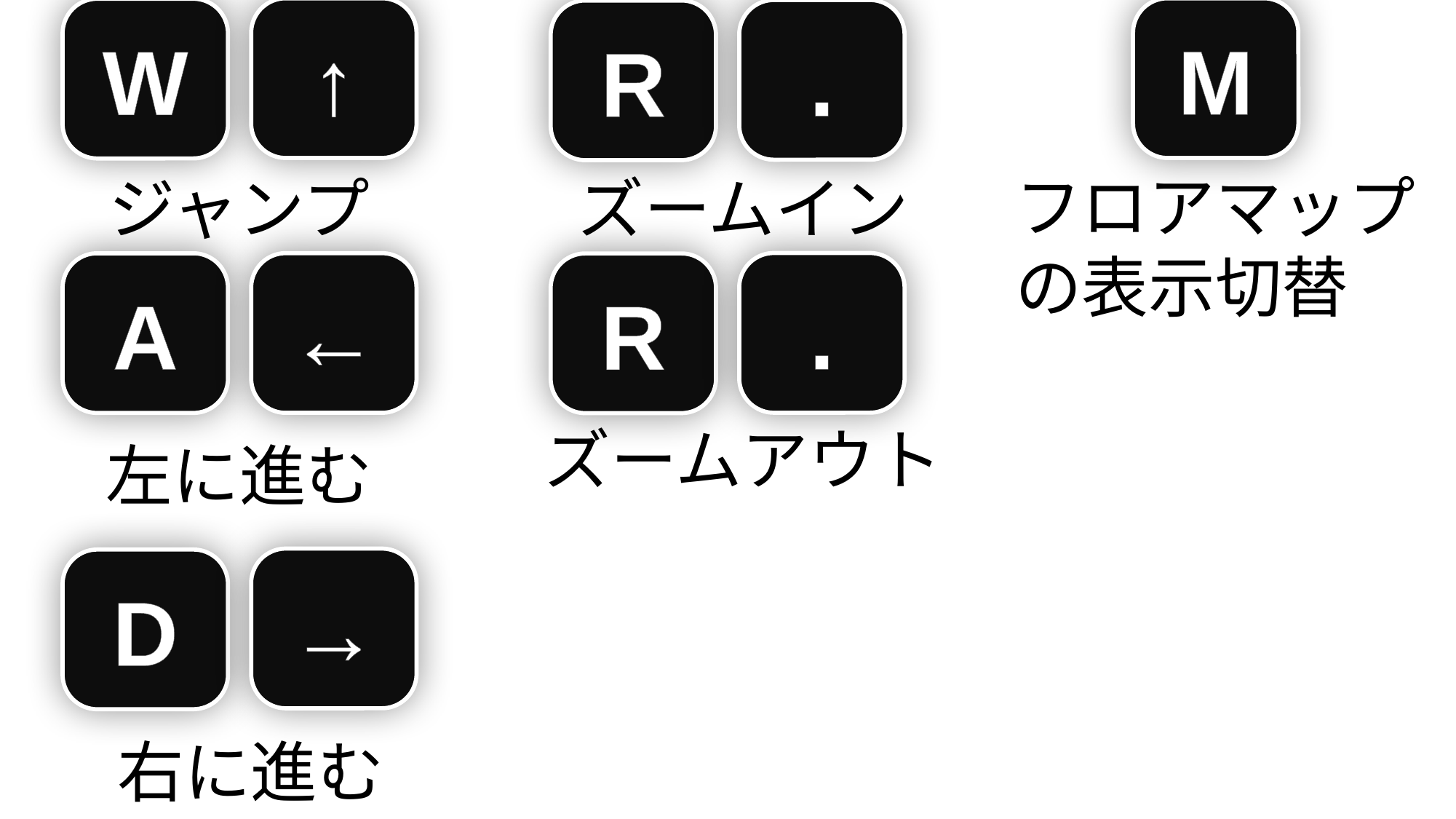

.
↑
M
W
R
フロアマップ
の表示切替
ジャンプ
ズームイン
.
←
A
R
ズームアウト
左に進む
→
D
右に進む